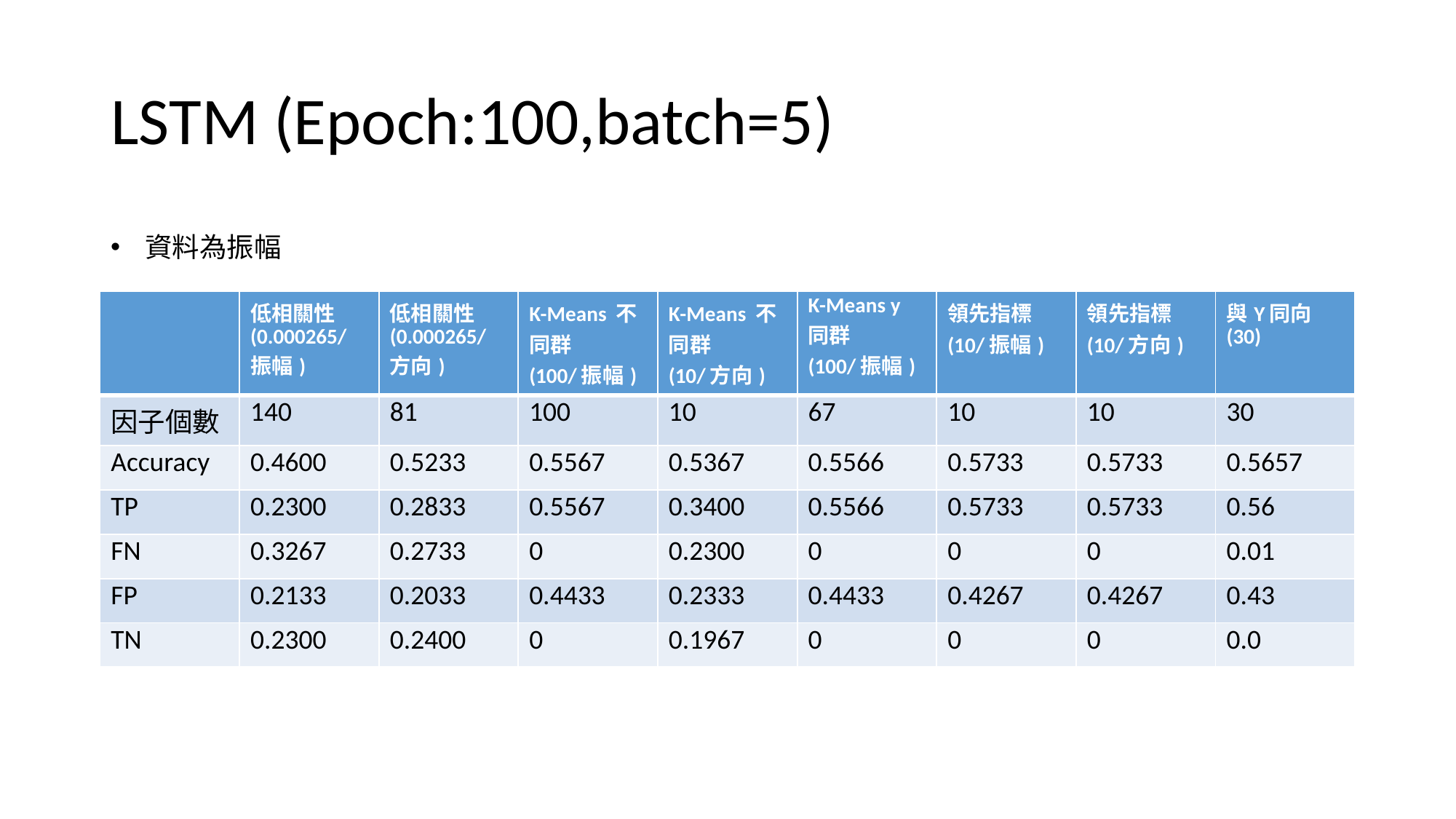

# LSTM (Epoch:100,batch=5)
資料為振幅
|  | 低相關性(0.000265/振幅) | 低相關性(0.000265/方向) | K-Means 不同群 (100/振幅) | K-Means 不同群 (10/方向) | K-Means y同群 (100/振幅) | 領先指標 (10/振幅) | 領先指標 (10/方向) | 與Y同向 (30) |
| --- | --- | --- | --- | --- | --- | --- | --- | --- |
| 因子個數 | 140 | 81 | 100 | 10 | 67 | 10 | 10 | 30 |
| Accuracy | 0.4600 | 0.5233 | 0.5567 | 0.5367 | 0.5566 | 0.5733 | 0.5733 | 0.5657 |
| TP | 0.2300 | 0.2833 | 0.5567 | 0.3400 | 0.5566 | 0.5733 | 0.5733 | 0.56 |
| FN | 0.3267 | 0.2733 | 0 | 0.2300 | 0 | 0 | 0 | 0.01 |
| FP | 0.2133 | 0.2033 | 0.4433 | 0.2333 | 0.4433 | 0.4267 | 0.4267 | 0.43 |
| TN | 0.2300 | 0.2400 | 0 | 0.1967 | 0 | 0 | 0 | 0.0 |